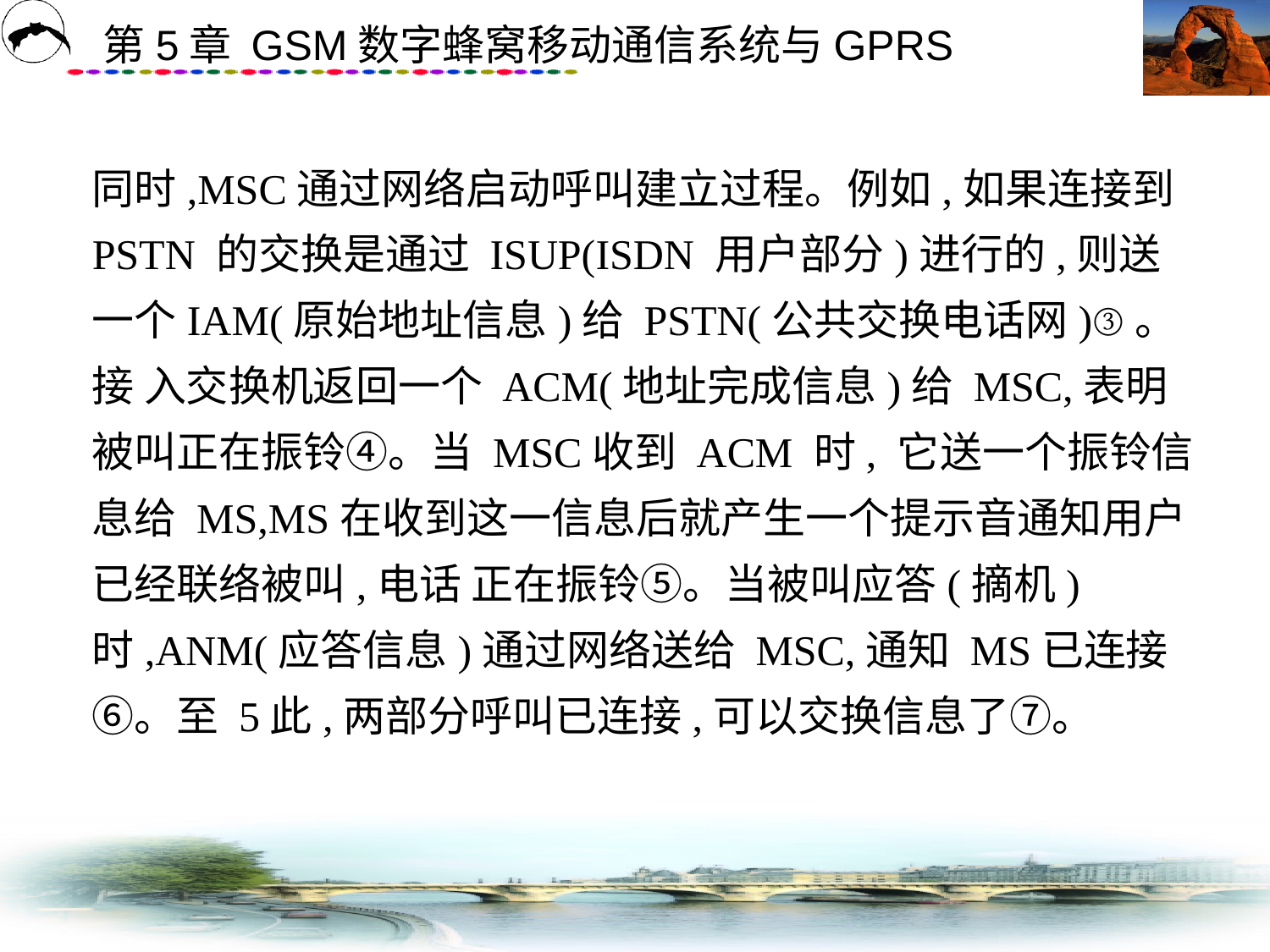

# 同时,MSC通过网络启动呼叫建立过程。例如,如果连接到 PSTN 的交换是通过 ISUP(ISDN 用户部分)进行的,则送一个IAM(原始地址信息)给 PSTN(公共交换电话网)③。接 入交换机返回一个 ACM(地址完成信息)给 MSC,表明被叫正在振铃④。当 MSC收到 ACM 时, 它送一个振铃信息给 MS,MS在收到这一信息后就产生一个提示音通知用户已经联络被叫,电话 正在振铃⑤。当被叫应答(摘机)时,ANM(应答信息)通过网络送给 MSC,通知 MS已连接⑥。至 5此,两部分呼叫已连接,可以交换信息了⑦。